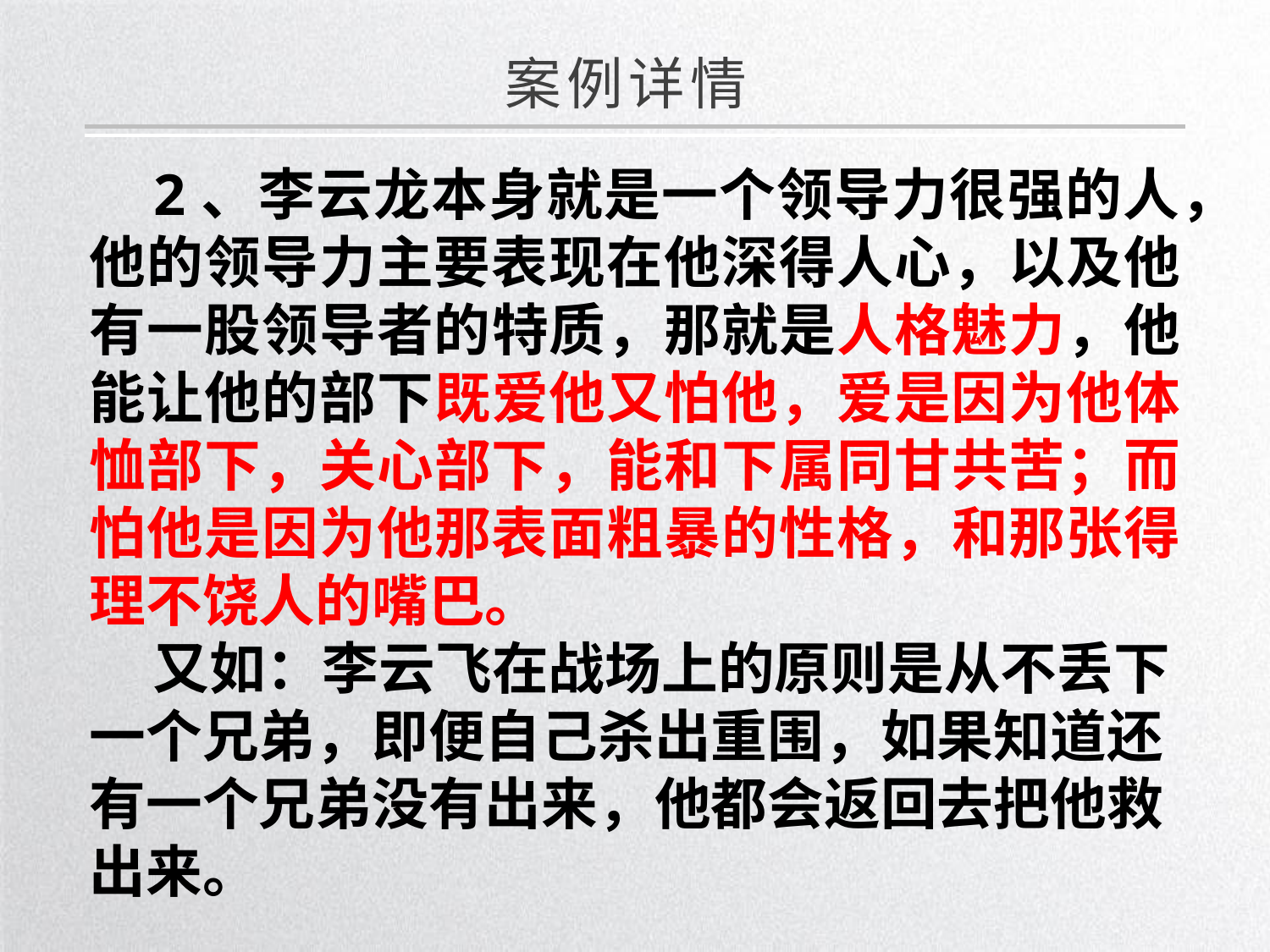

案例详情
2、李云龙本身就是一个领导力很强的人，他的领导力主要表现在他深得人心，以及他有一股领导者的特质，那就是人格魅力，他能让他的部下既爱他又怕他，爱是因为他体恤部下，关心部下，能和下属同甘共苦；而怕他是因为他那表面粗暴的性格，和那张得理不饶人的嘴巴。
又如：李云飞在战场上的原则是从不丢下一个兄弟，即便自己杀出重围，如果知道还有一个兄弟没有出来，他都会返回去把他救出来。